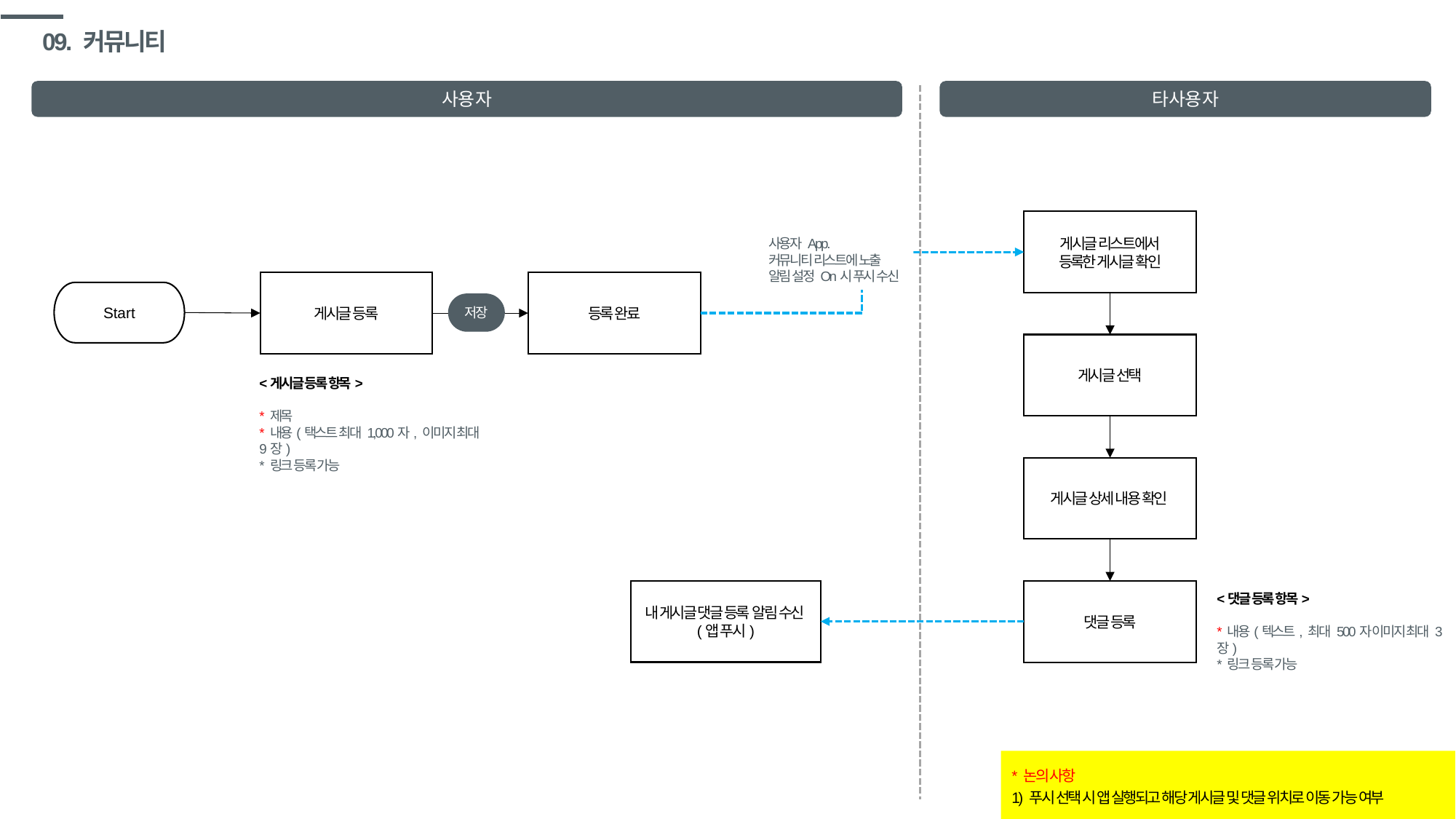

# 09. 커뮤니티
사용자
타사용자
게시글 리스트에서
등록한 게시글 확인
사용자 App.
커뮤니티 리스트에 노출
알림 설정 On시 푸시 수신
게시글 등록
등록 완료
Start
저장
게시글 선택
<게시글 등록 항목>

* 제목
* 내용(택스트 최대 1,000자, 이미지 최대 9장)
* 링크 등록 가능
게시글 상세 내용 확인
내 게시글 댓글 등록 알림 수신
(앱 푸시)
댓글 등록
<댓글 등록 항목>

* 내용(텍스트, 최대 500자 이미지 최대 3장)
* 링크 등록 가능
* 논의 사항
1) 푸시 선택 시 앱 실행되고 해당 게시글 및 댓글 위치로 이동 가능 여부